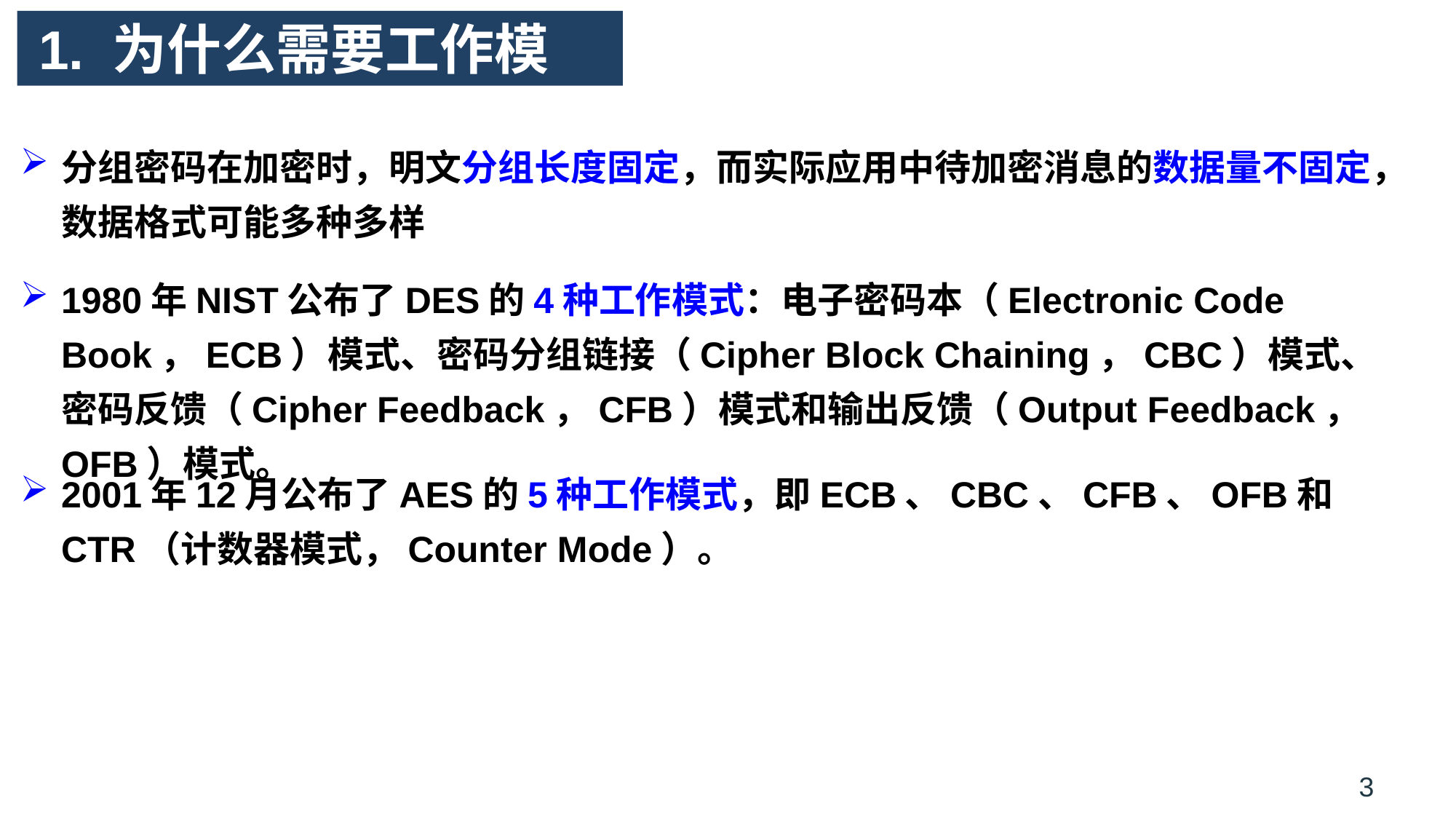

# 1. 为什么需要工作模式
分组密码在加密时，明文分组长度固定，而实际应用中待加密消息的数据量不固定，数据格式可能多种多样
1980年NIST公布了DES的4种工作模式：电子密码本（Electronic Code Book，ECB）模式、密码分组链接（Cipher Block Chaining，CBC）模式、密码反馈（Cipher Feedback，CFB）模式和输出反馈（Output Feedback，OFB）模式。
2001年12月公布了AES的5种工作模式，即ECB、CBC、CFB、OFB和CTR（计数器模式，Counter Mode）。